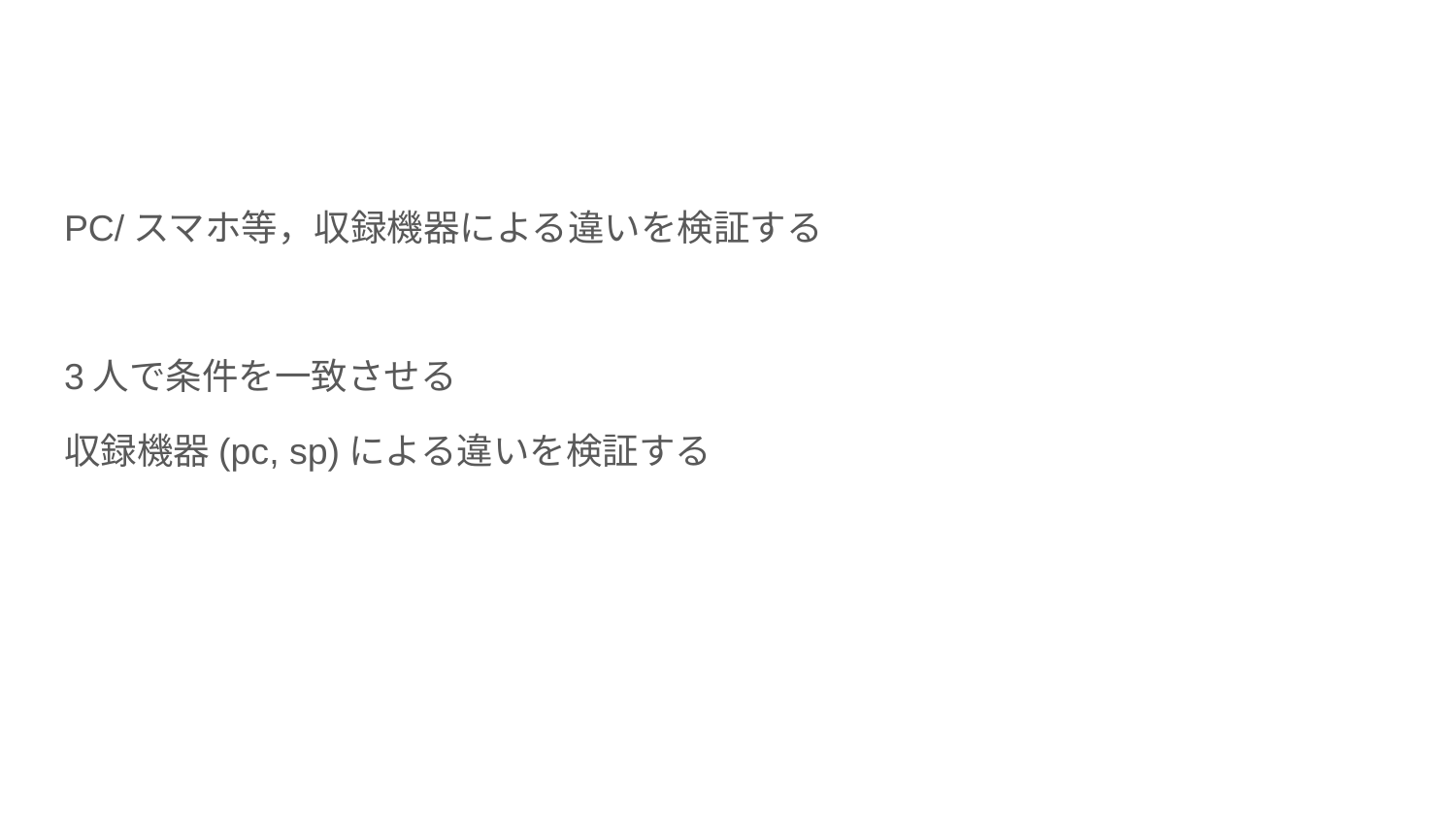

#
PC/スマホ等，収録機器による違いを検証する

3人で条件を一致させる
収録機器(pc, sp)による違いを検証する